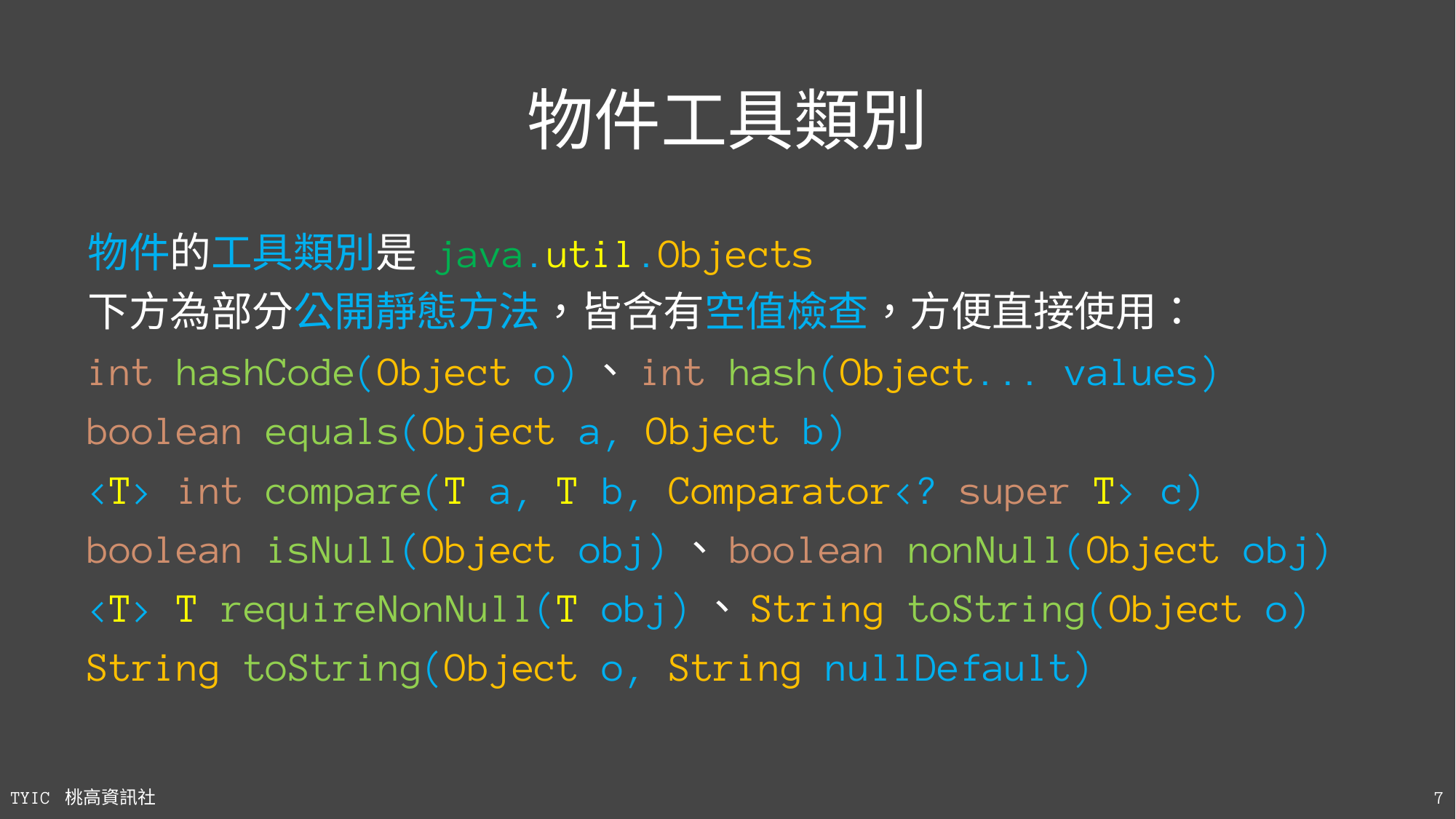

# 物件工具類別
物件的工具類別是 java.util.Objects
下方為部分公開靜態方法，皆含有空值檢查，方便直接使用：
int hashCode(Object o)、int hash(Object... values)
boolean equals(Object a, Object b)
<T> int compare(T a, T b, Comparator<? super T> c)
boolean isNull(Object obj)、boolean nonNull(Object obj)
<T> T requireNonNull(T obj)、String toString(Object o)
String toString(Object o, String nullDefault)